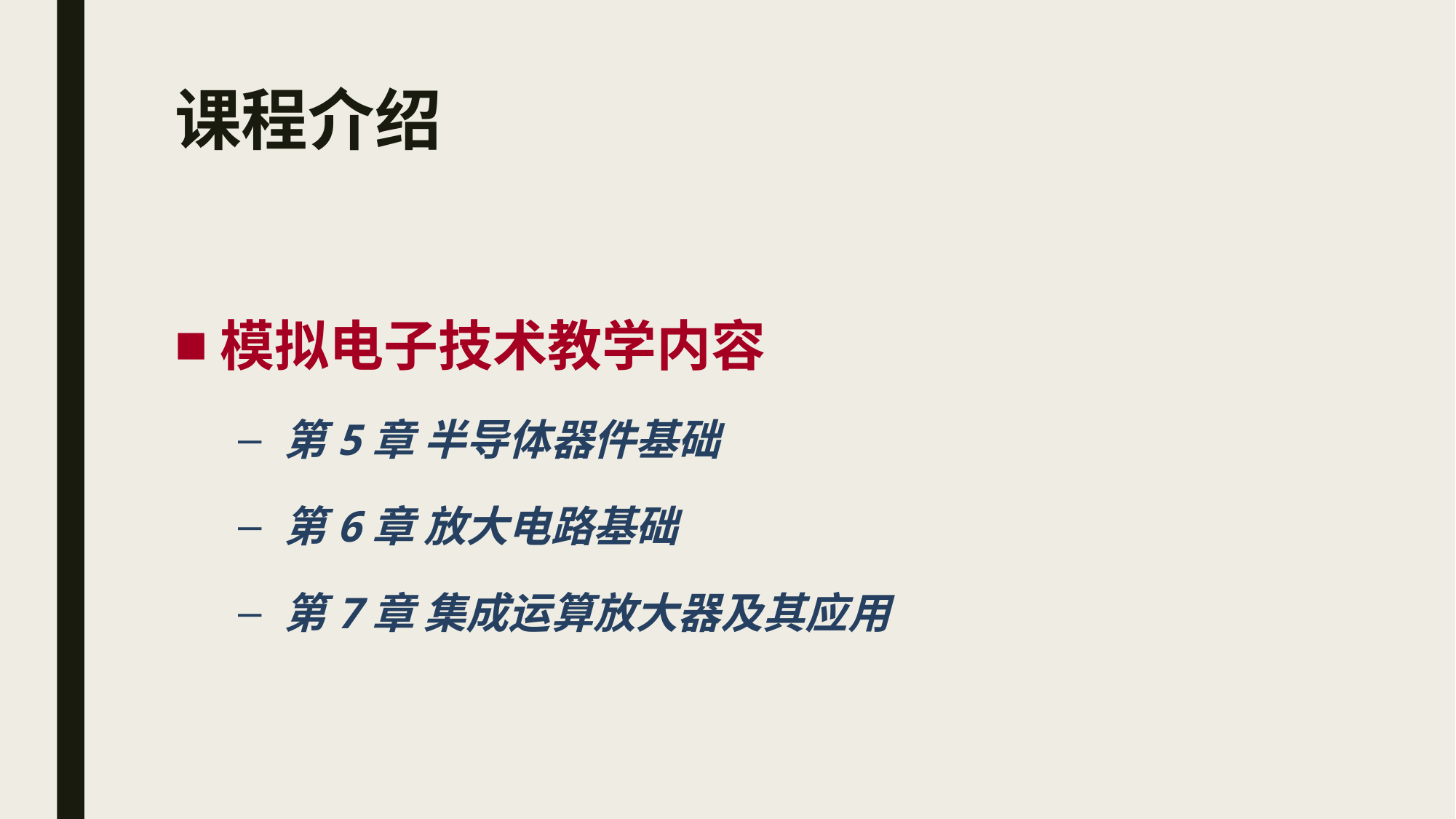

# 课程介绍
模拟电子技术教学内容
第5章 半导体器件基础
第6章 放大电路基础
第7章 集成运算放大器及其应用